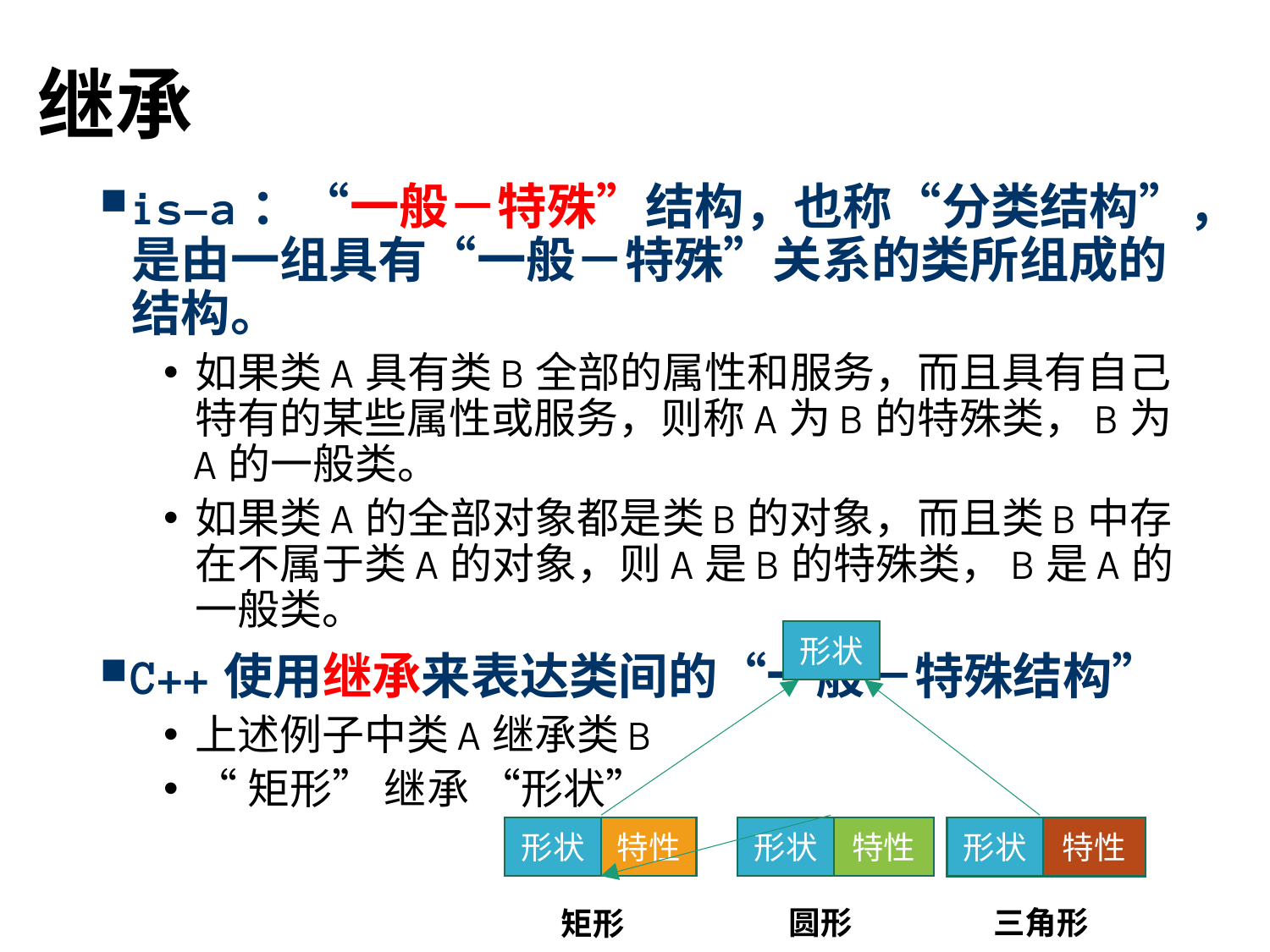

# 继承
is-a：“一般－特殊”结构，也称“分类结构”，是由一组具有“一般－特殊”关系的类所组成的结构。
如果类A具有类B全部的属性和服务，而且具有自己特有的某些属性或服务，则称A为B的特殊类，B为A的一般类。
如果类A的全部对象都是类B的对象，而且类B中存在不属于类A的对象，则A是B的特殊类，B是A的一般类。
C++使用继承来表达类间的“一般－特殊结构”
上述例子中类A继承类B
“矩形” 继承 “形状”

形状
形状
特性
形状
特性
形状
特性
圆形
三角形
矩形